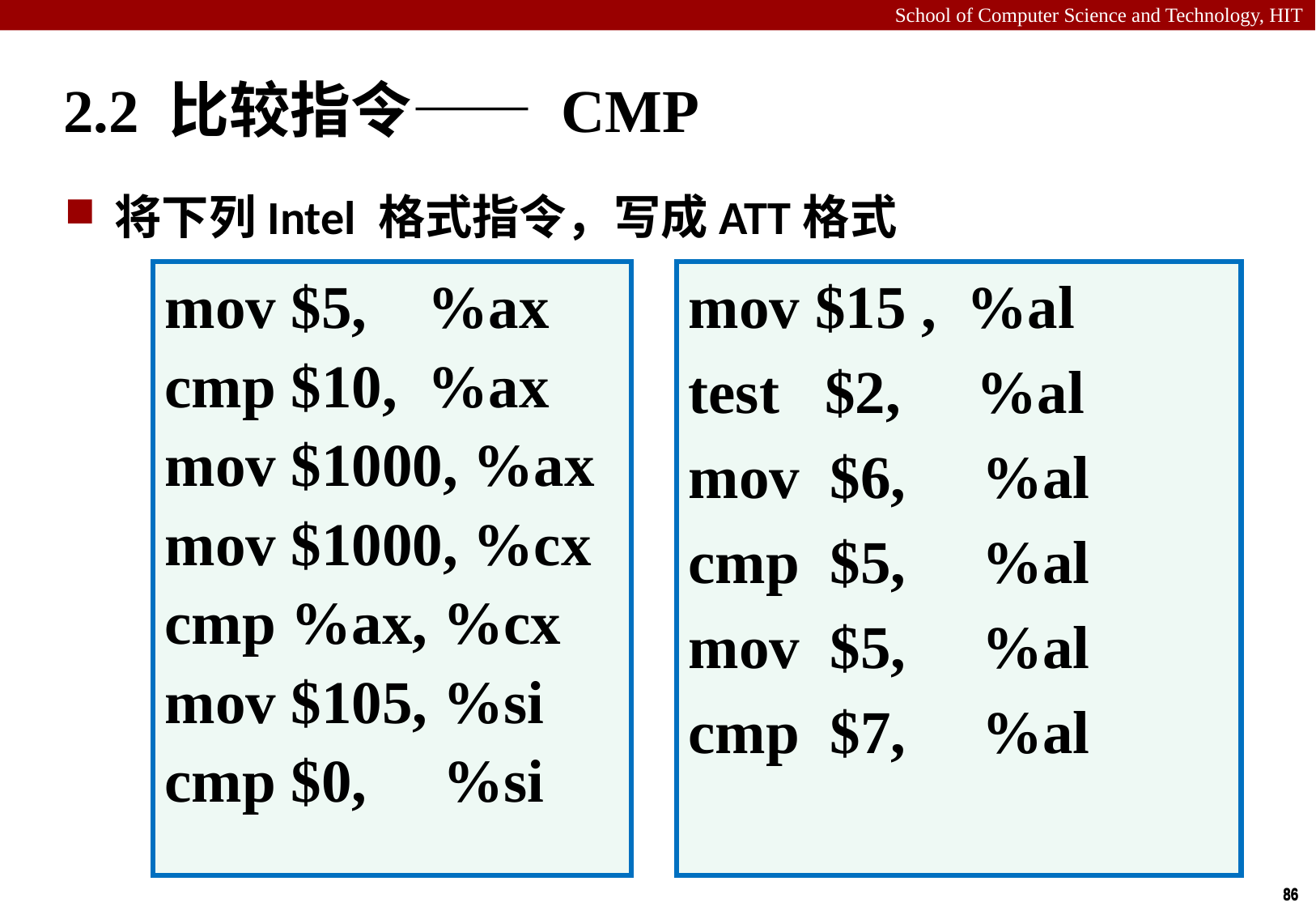

# 2.2 比较指令—— CMP
将下列Intel 格式指令，写成ATT格式

mov $15 ,  %al
test   $2,     %al
mov  $6,     %al
cmp  $5,     %al
mov  $5,     %al
cmp  $7,     %al
mov $5,    %ax
cmp $10,  %ax
mov $1000, %ax
mov $1000, %cx
cmp %ax, %cx
mov $105, %si
cmp $0,     %si